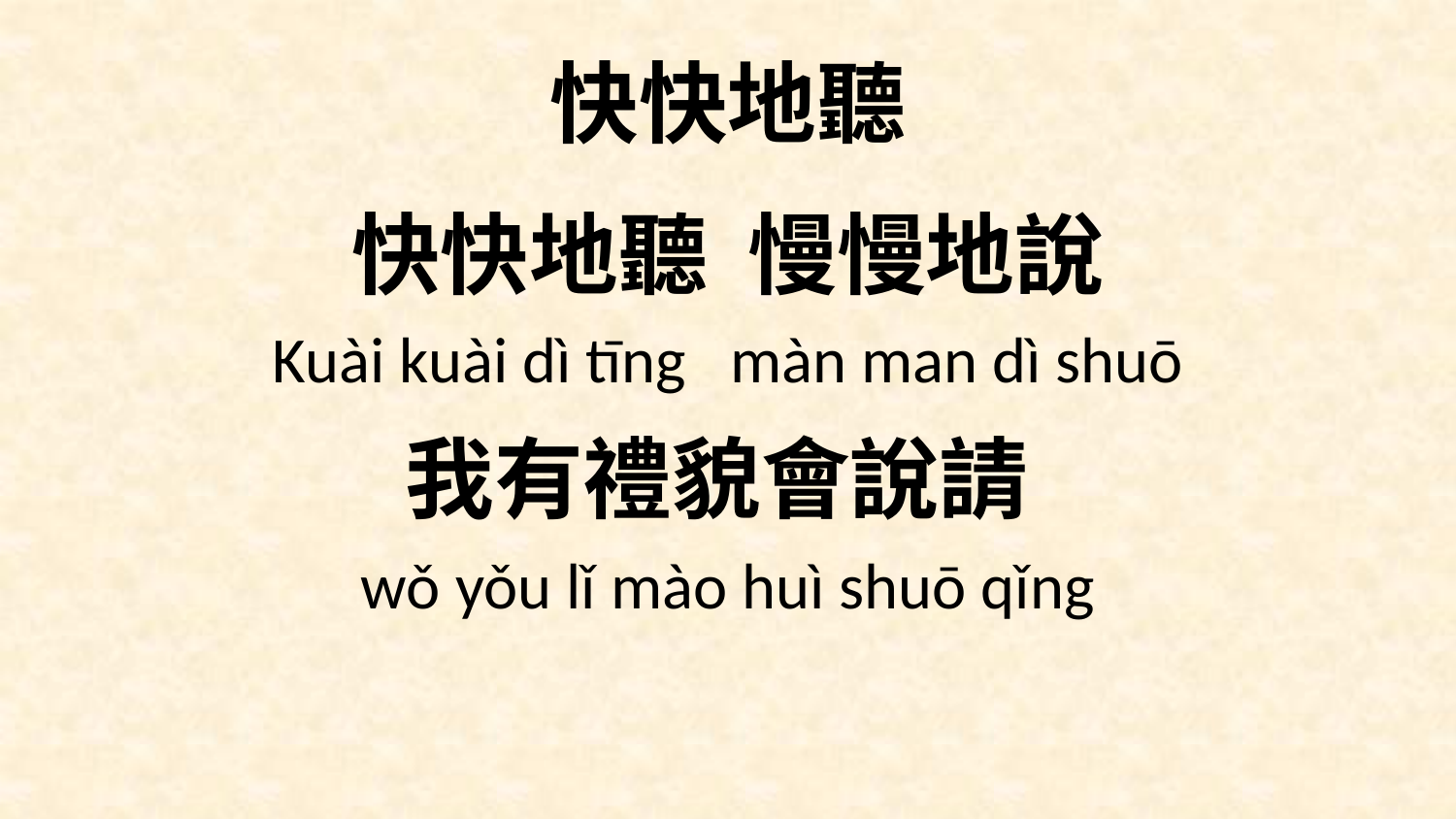

# 快快地聽
快快地聽  慢慢地說
Kuài kuài dì tīng   màn man dì shuō
我有禮貌會說請
wǒ yǒu lǐ mào huì shuō qǐng